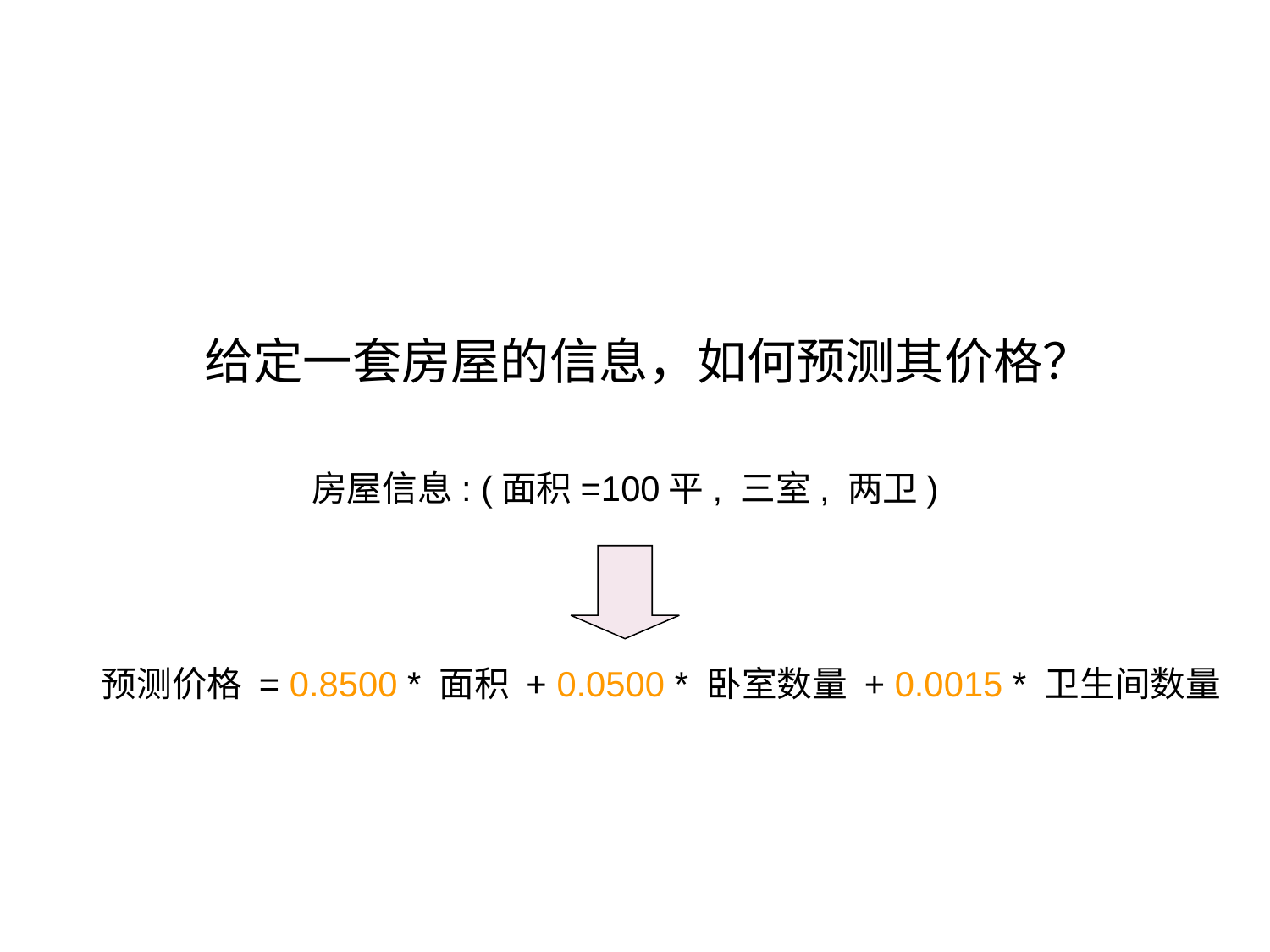

给定一套房屋的信息，如何预测其价格？
房屋信息: (面积=100平, 三室, 两卫)

预测价格 = 0.8500 * 面积 + 0.0500 * 卧室数量 + 0.0015 * 卫生间数量